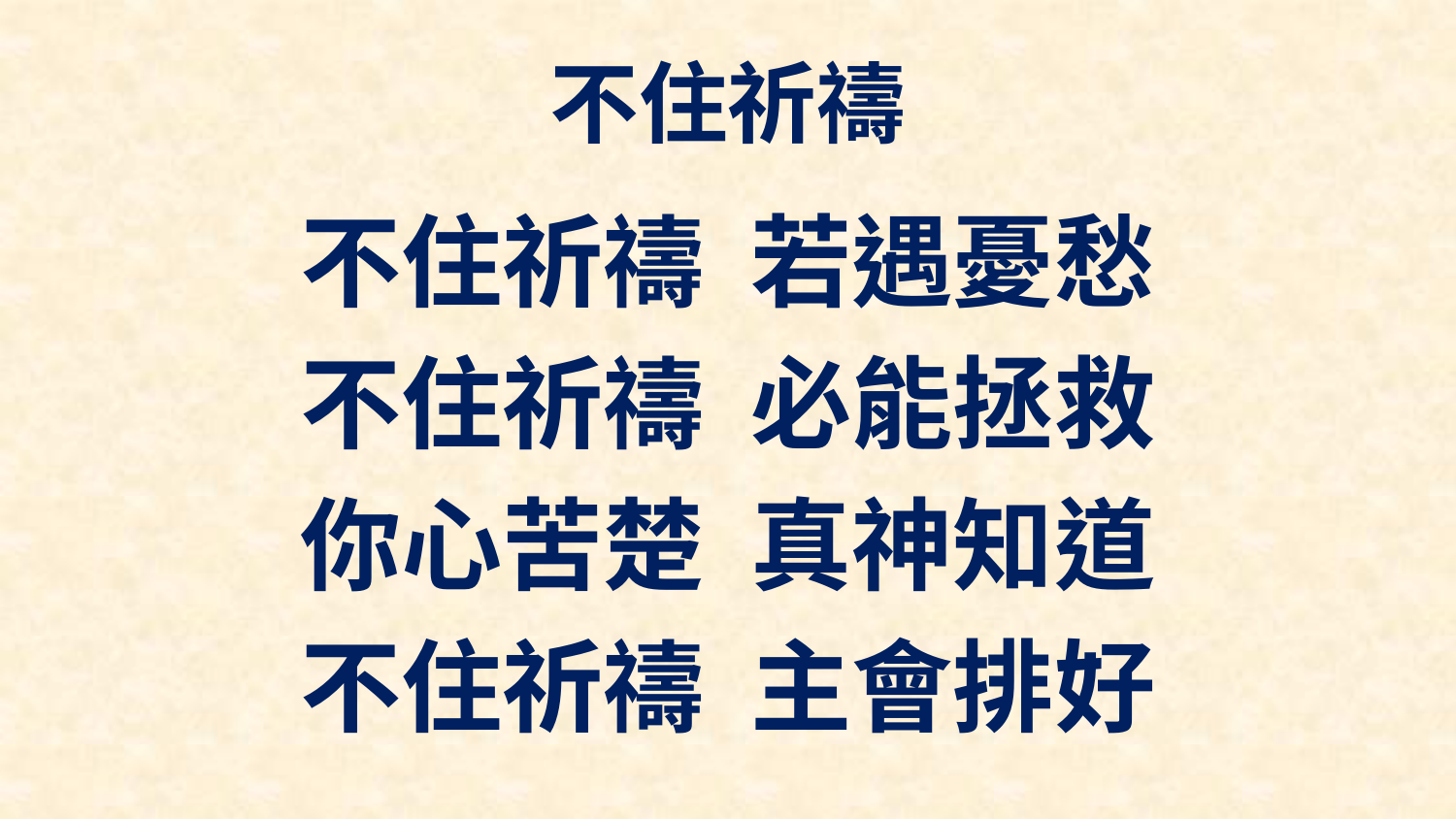

# 不住祈禱
不住祈禱  若遇憂愁
不住祈禱  必能拯救
你心苦楚  真神知道
不住祈禱  主會排好